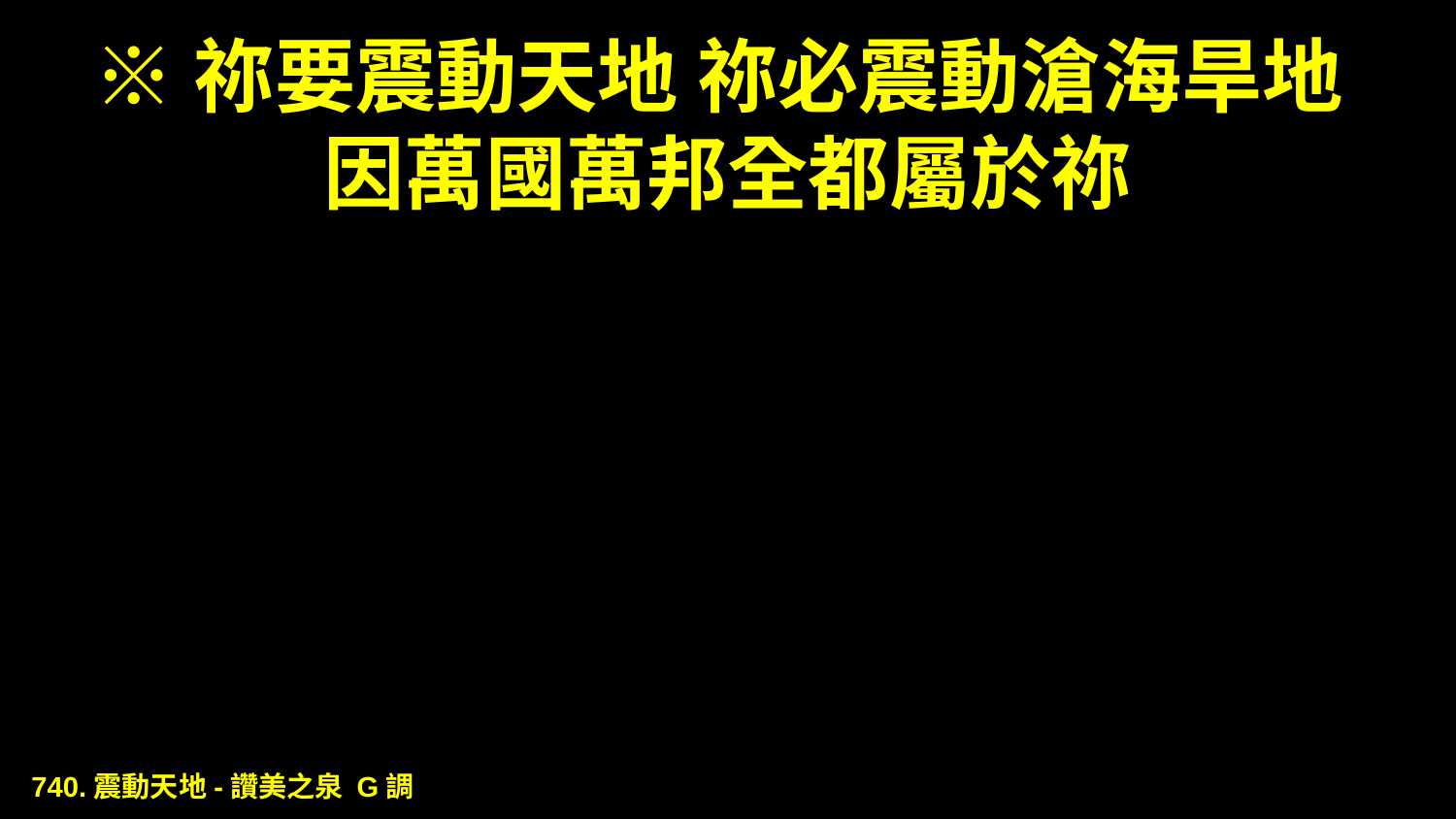

# ※祢要震動天地 祢必震動滄海旱地 因萬國萬邦全都屬於祢
740.震動天地-讚美之泉 G調